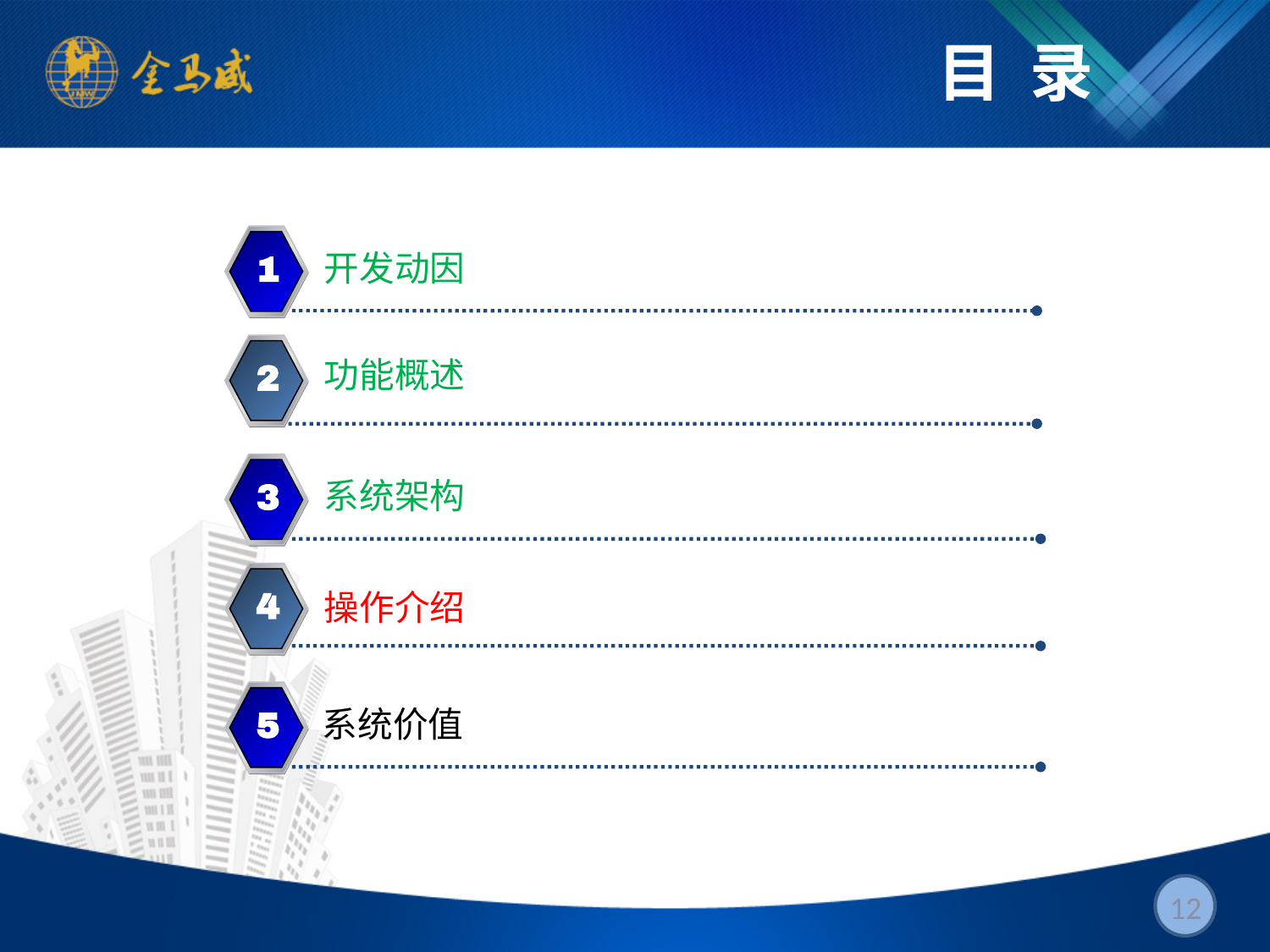

# 目  录

1
开发动因

功能概述
2

系统架构
3

4
操作介绍

5

 系统价值
12